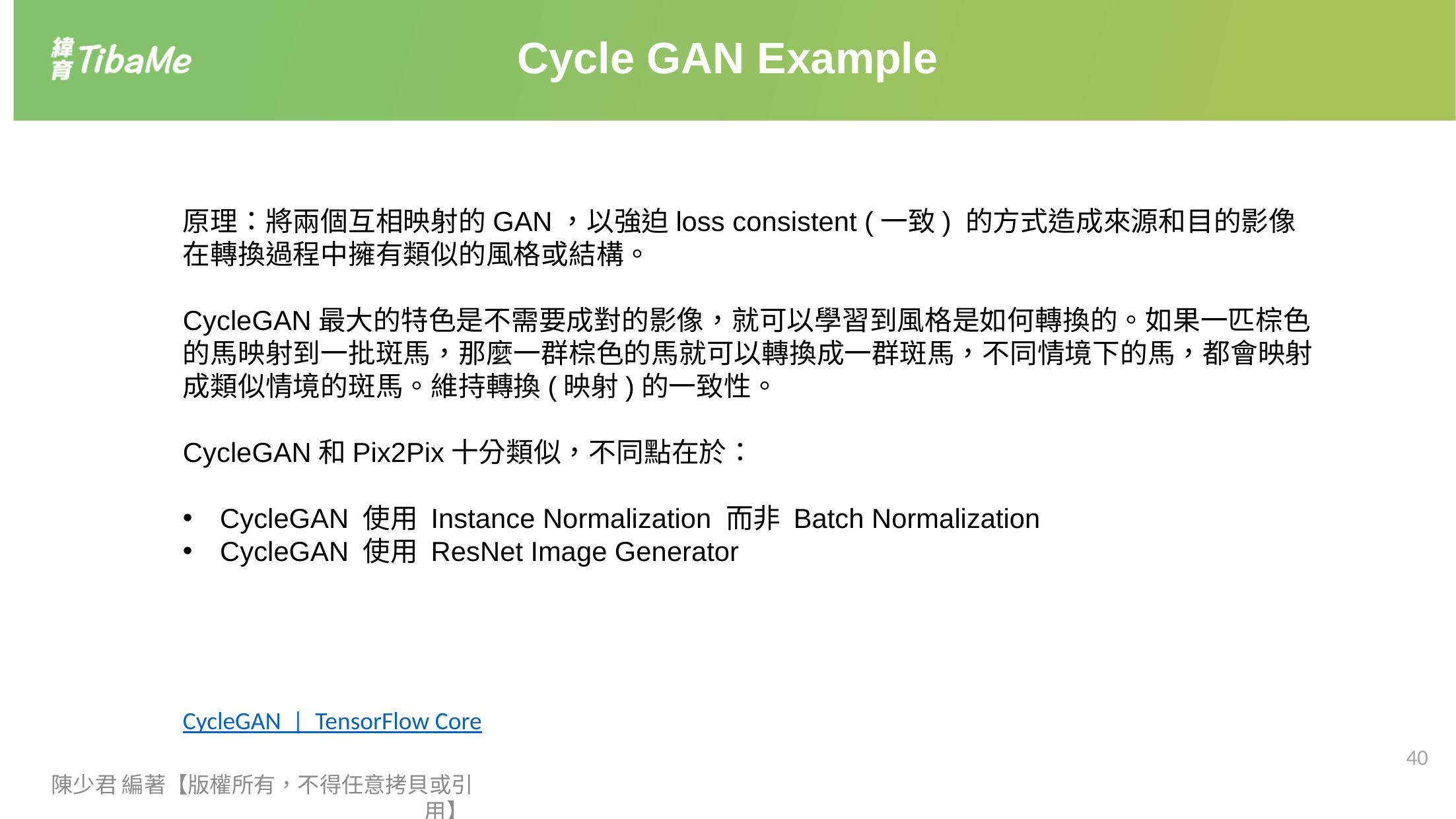

Cycle GAN Example
原理：將兩個互相映射的GAN，以強迫loss consistent (一致) 的方式造成來源和目的影像
在轉換過程中擁有類似的風格或結構。

CycleGAN最大的特色是不需要成對的影像，就可以學習到風格是如何轉換的。如果一匹棕色的馬映射到一批斑馬，那麼一群棕色的馬就可以轉換成一群斑馬，不同情境下的馬，都會映射成類似情境的斑馬。維持轉換(映射)的一致性。

CycleGAN和Pix2Pix十分類似，不同點在於：

CycleGAN 使用 Instance Normalization 而非 Batch Normalization
CycleGAN 使用 ResNet Image Generator

CycleGAN  |  TensorFlow Core